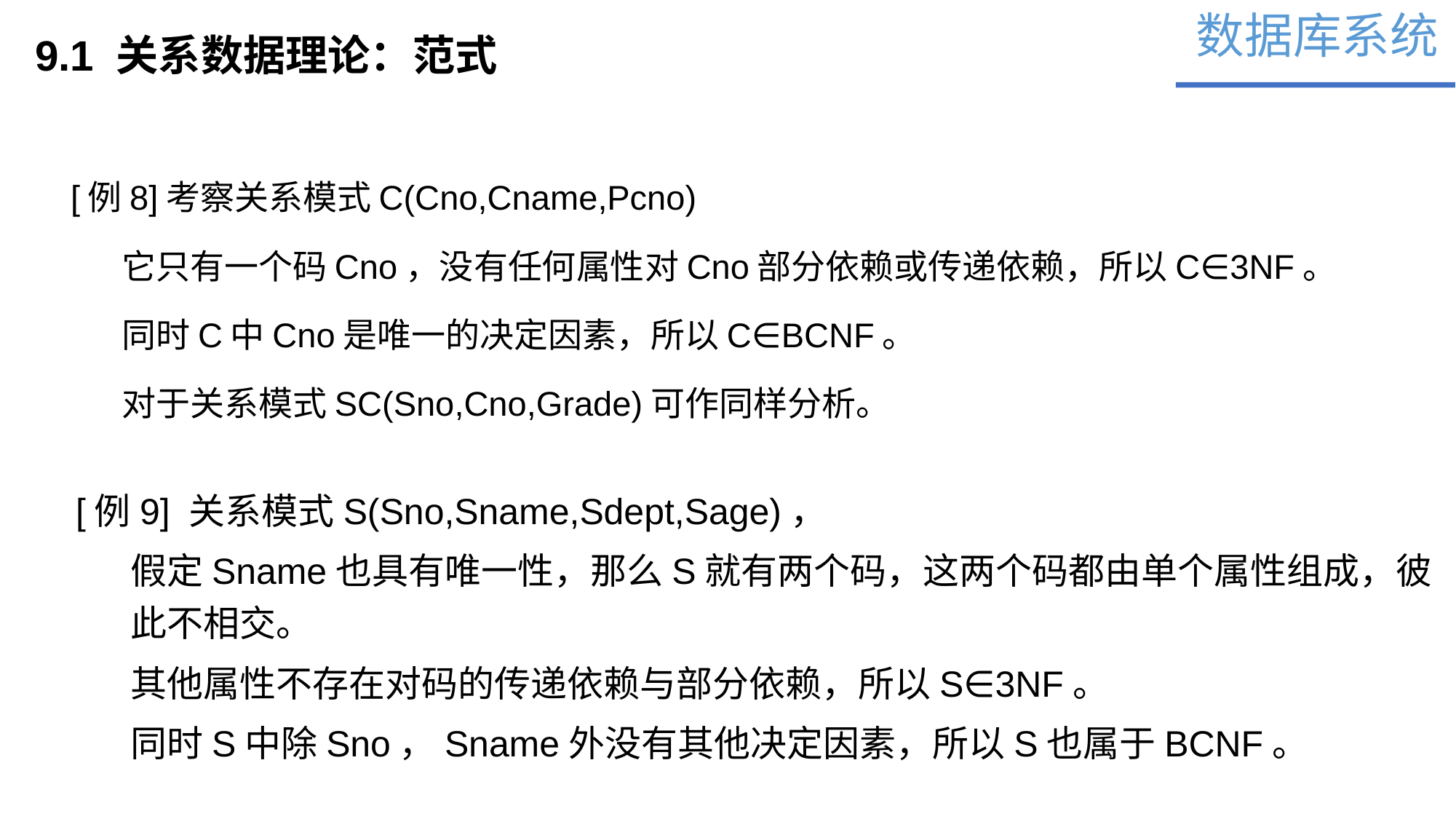

数据库系统
9.1 关系数据理论：范式

[例8]考察关系模式C(Cno,Cname,Pcno)
它只有一个码Cno，没有任何属性对Cno部分依赖或传递依赖，所以C∈3NF。
同时C中Cno是唯一的决定因素，所以C∈BCNF。
对于关系模式SC(Sno,Cno,Grade)可作同样分析。

[例9] 关系模式S(Sno,Sname,Sdept,Sage)，
假定Sname也具有唯一性，那么S就有两个码，这两个码都由单个属性组成，彼此不相交。
其他属性不存在对码的传递依赖与部分依赖，所以S∈3NF。
同时S中除Sno，Sname外没有其他决定因素，所以S也属于BCNF。